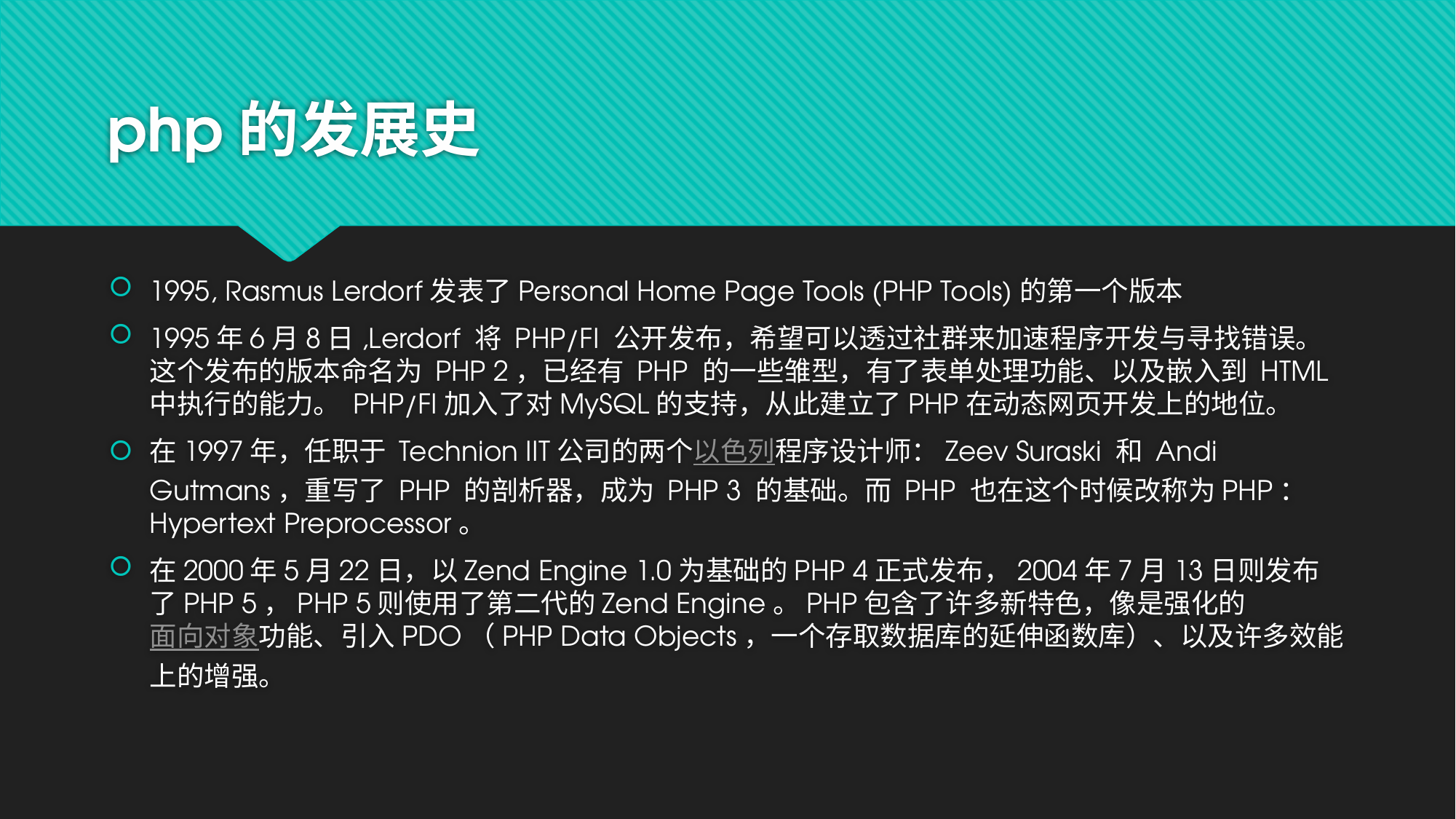

# php的发展史
1995, Rasmus Lerdorf发表了Personal Home Page Tools (PHP Tools)的第一个版本
1995年6月8日,Lerdorf 将 PHP/FI 公开发布，希望可以透过社群来加速程序开发与寻找错误。这个发布的版本命名为 PHP 2，已经有 PHP 的一些雏型，有了表单处理功能、以及嵌入到 HTML 中执行的能力。 PHP/FI加入了对MySQL的支持，从此建立了PHP在动态网页开发上的地位。
在1997年，任职于 Technion IIT公司的两个以色列程序设计师：Zeev Suraski 和 Andi Gutmans，重写了 PHP 的剖析器，成为 PHP 3 的基础。而 PHP 也在这个时候改称为PHP：Hypertext Preprocessor。
在2000年5月22日，以Zend Engine 1.0为基础的PHP 4正式发布，2004年7月13日则发布了PHP 5，PHP 5则使用了第二代的Zend Engine。PHP包含了许多新特色，像是强化的面向对象功能、引入PDO（PHP Data Objects，一个存取数据库的延伸函数库）、以及许多效能上的增强。